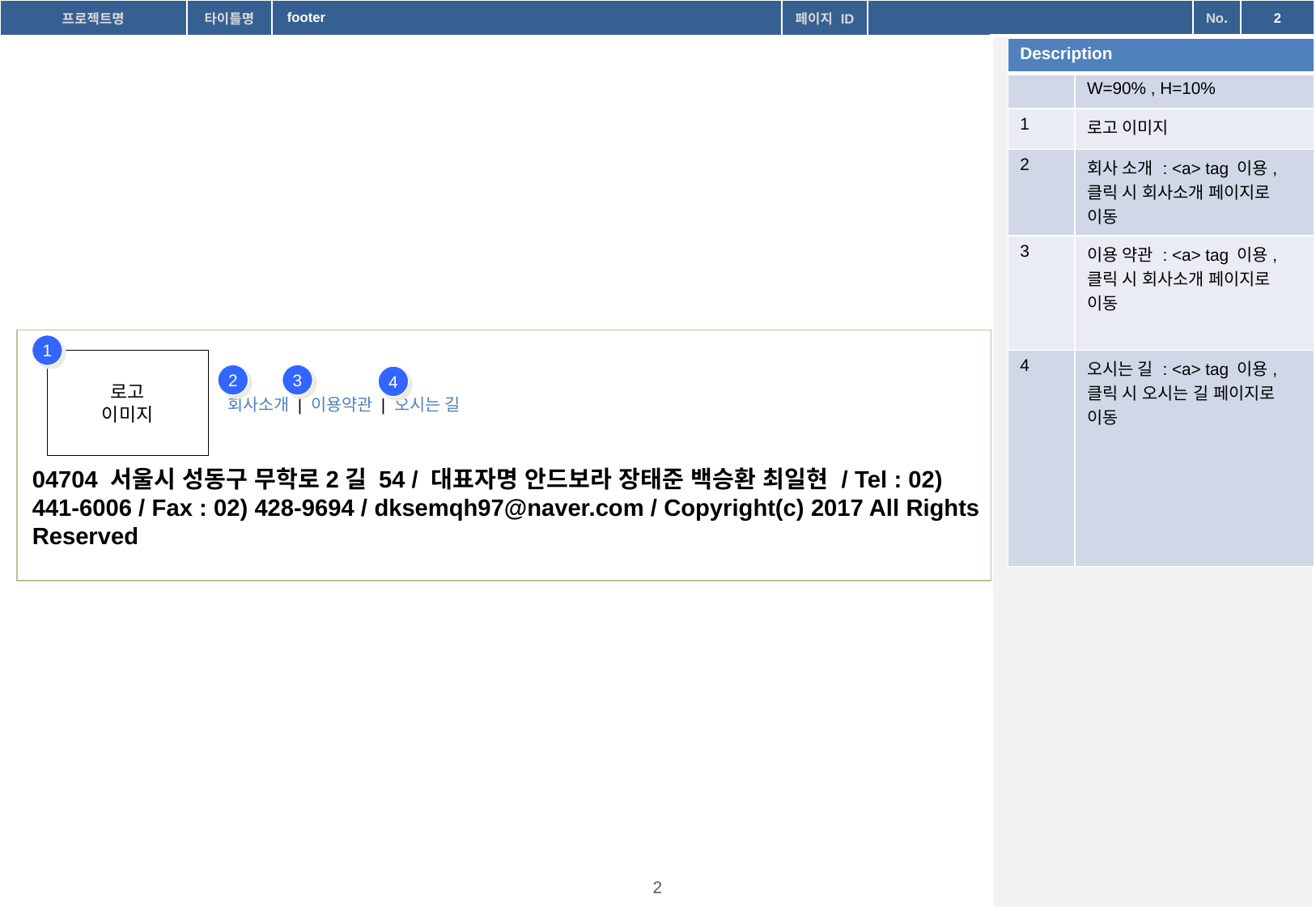

footer

| Description |  |
| --- | --- |
|  | W=90% , H=10% |
| 1 | 로고 이미지 |
| 2 | 회사 소개 : <a> tag 이용, 클릭 시 회사소개 페이지로 이동 |
| 3 | 이용 약관 : <a> tag 이용, 클릭 시 회사소개 페이지로 이동 |
| 4 | 오시는 길 : <a> tag 이용, 클릭 시 오시는 길 페이지로 이동 |

1
로고
이미지
2
3
4
회사소개 | 이용약관 | 오시는 길
04704 서울시 성동구 무학로2길 54 / 대표자명 안드보라 장태준 백승환 최일현 / Tel : 02) 441-6006 / Fax : 02) 428-9694 / dksemqh97@naver.com / Copyright(c) 2017 All Rights Reserved